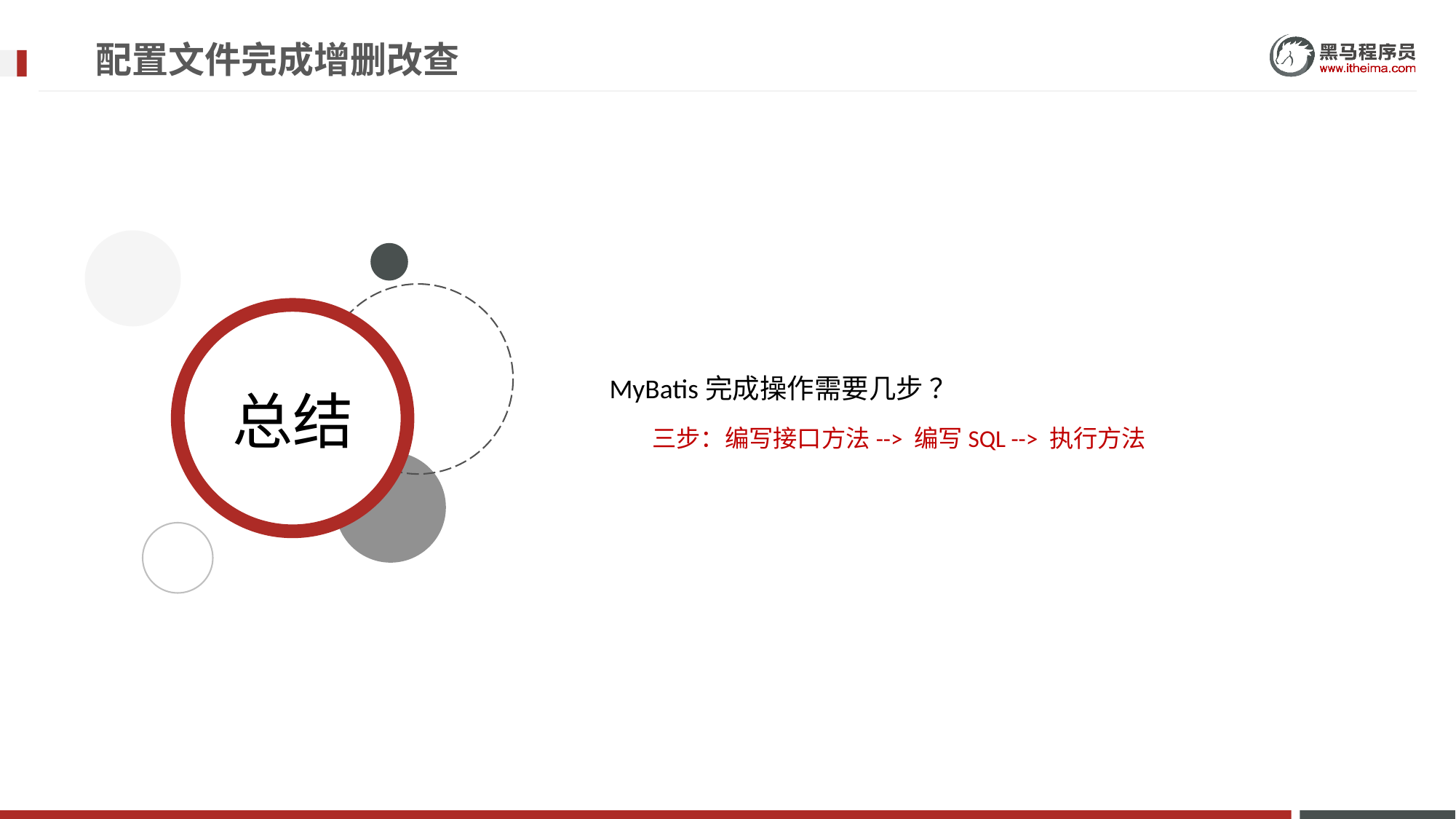

# 配置文件完成增删改查

MyBatis完成操作需要几步 ？
        三步：编写接口方法--> 编写SQL --> 执行方法